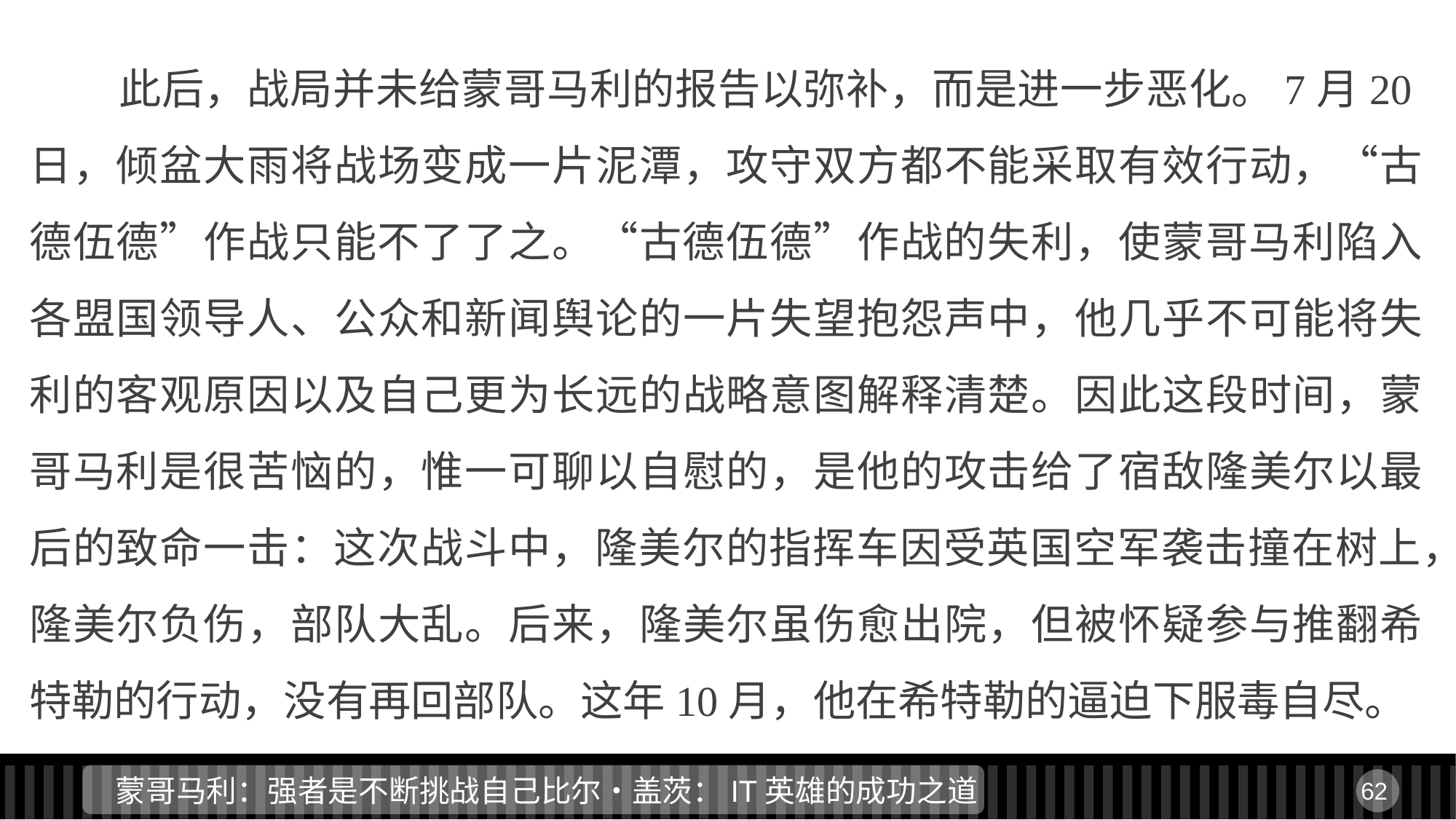

此后，战局并未给蒙哥马利的报告以弥补，而是进一步恶化。7月20日，倾盆大雨将战场变成一片泥潭，攻守双方都不能采取有效行动，“古德伍德”作战只能不了了之。“古德伍德”作战的失利，使蒙哥马利陷入各盟国领导人、公众和新闻舆论的一片失望抱怨声中，他几乎不可能将失利的客观原因以及自己更为长远的战略意图解释清楚。因此这段时间，蒙哥马利是很苦恼的，惟一可聊以自慰的，是他的攻击给了宿敌隆美尔以最后的致命一击：这次战斗中，隆美尔的指挥车因受英国空军袭击撞在树上，隆美尔负伤，部队大乱。后来，隆美尔虽伤愈出院，但被怀疑参与推翻希特勒的行动，没有再回部队。这年10月，他在希特勒的逼迫下服毒自尽。